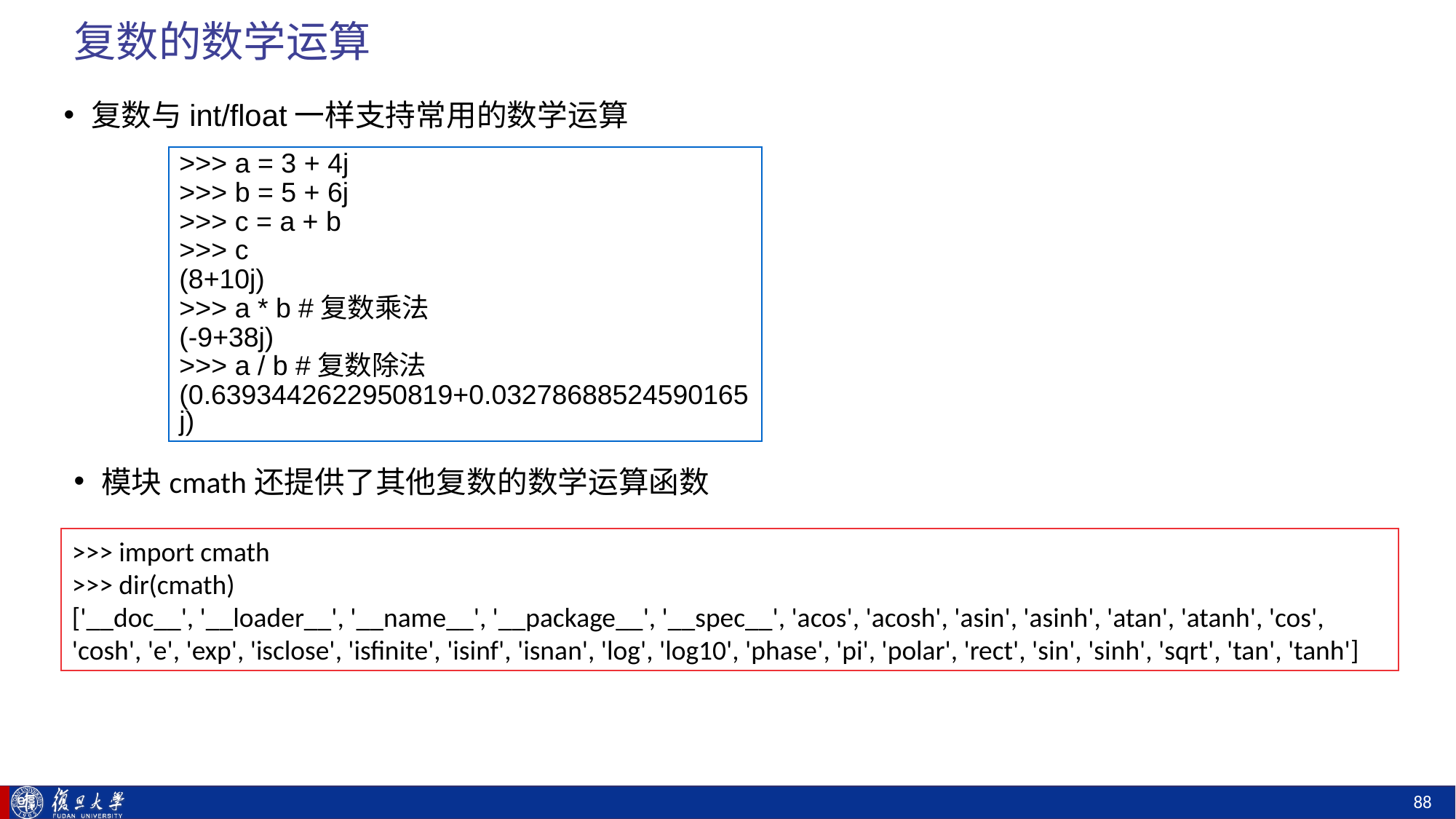

# 复数的数学运算
复数与int/float一样支持常用的数学运算

>>> a = 3 + 4j
>>> b = 5 + 6j
>>> c = a + b
>>> c
(8+10j)
>>> a * b #复数乘法
(-9+38j)
>>> a / b #复数除法
(0.6393442622950819+0.03278688524590165j)
模块cmath还提供了其他复数的数学运算函数
>>> import cmath
>>> dir(cmath)
['__doc__', '__loader__', '__name__', '__package__', '__spec__', 'acos', 'acosh', 'asin', 'asinh', 'atan', 'atanh', 'cos', 'cosh', 'e', 'exp', 'isclose', 'isfinite', 'isinf', 'isnan', 'log', 'log10', 'phase', 'pi', 'polar', 'rect', 'sin', 'sinh', 'sqrt', 'tan', 'tanh']